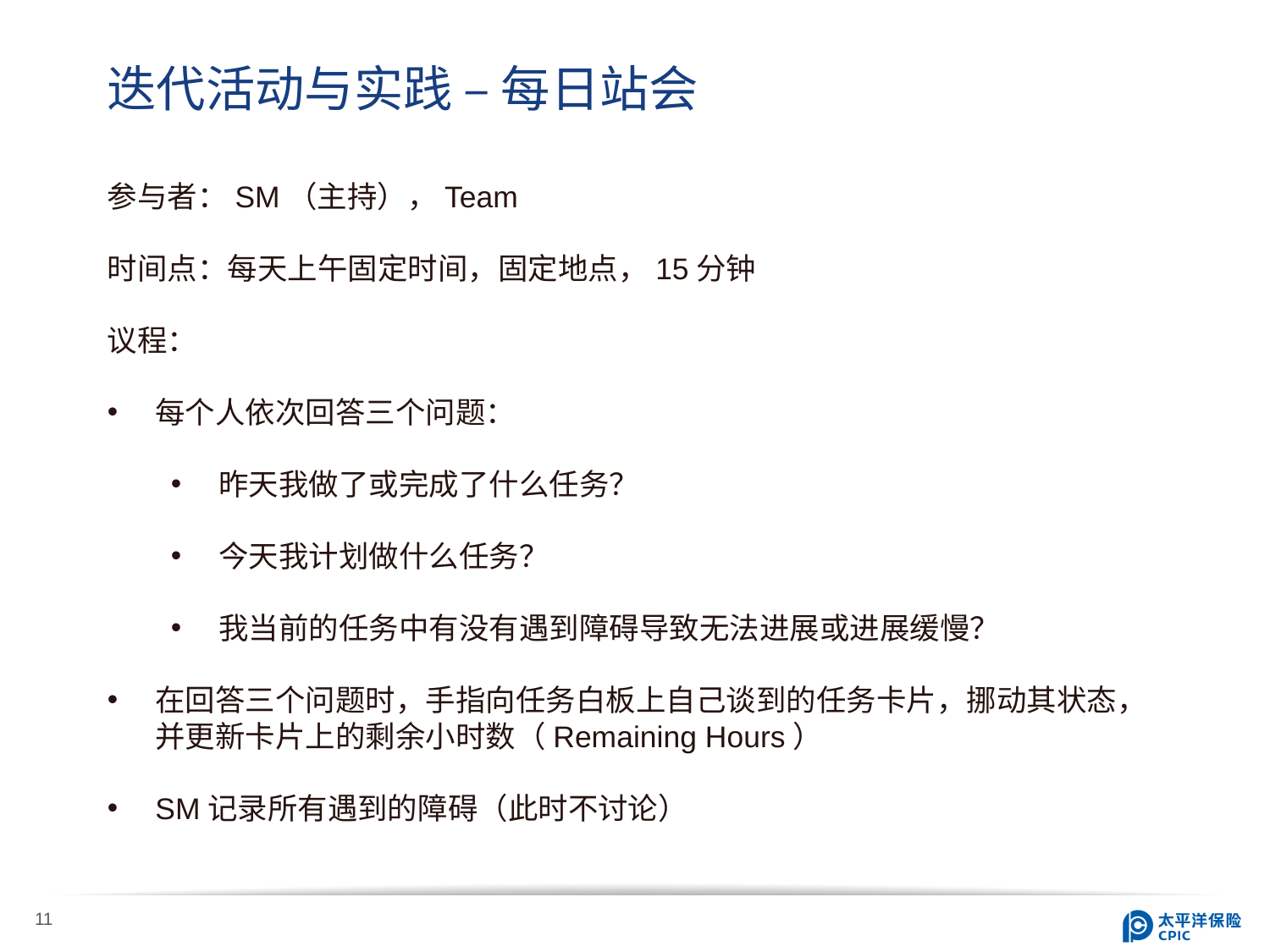

迭代活动与实践 – 每日站会
参与者：SM（主持），Team

时间点：每天上午固定时间，固定地点，15分钟

议程：

每个人依次回答三个问题：

昨天我做了或完成了什么任务？

今天我计划做什么任务？

我当前的任务中有没有遇到障碍导致无法进展或进展缓慢？

在回答三个问题时，手指向任务白板上自己谈到的任务卡片，挪动其状态，并更新卡片上的剩余小时数（Remaining Hours）

SM记录所有遇到的障碍（此时不讨论）